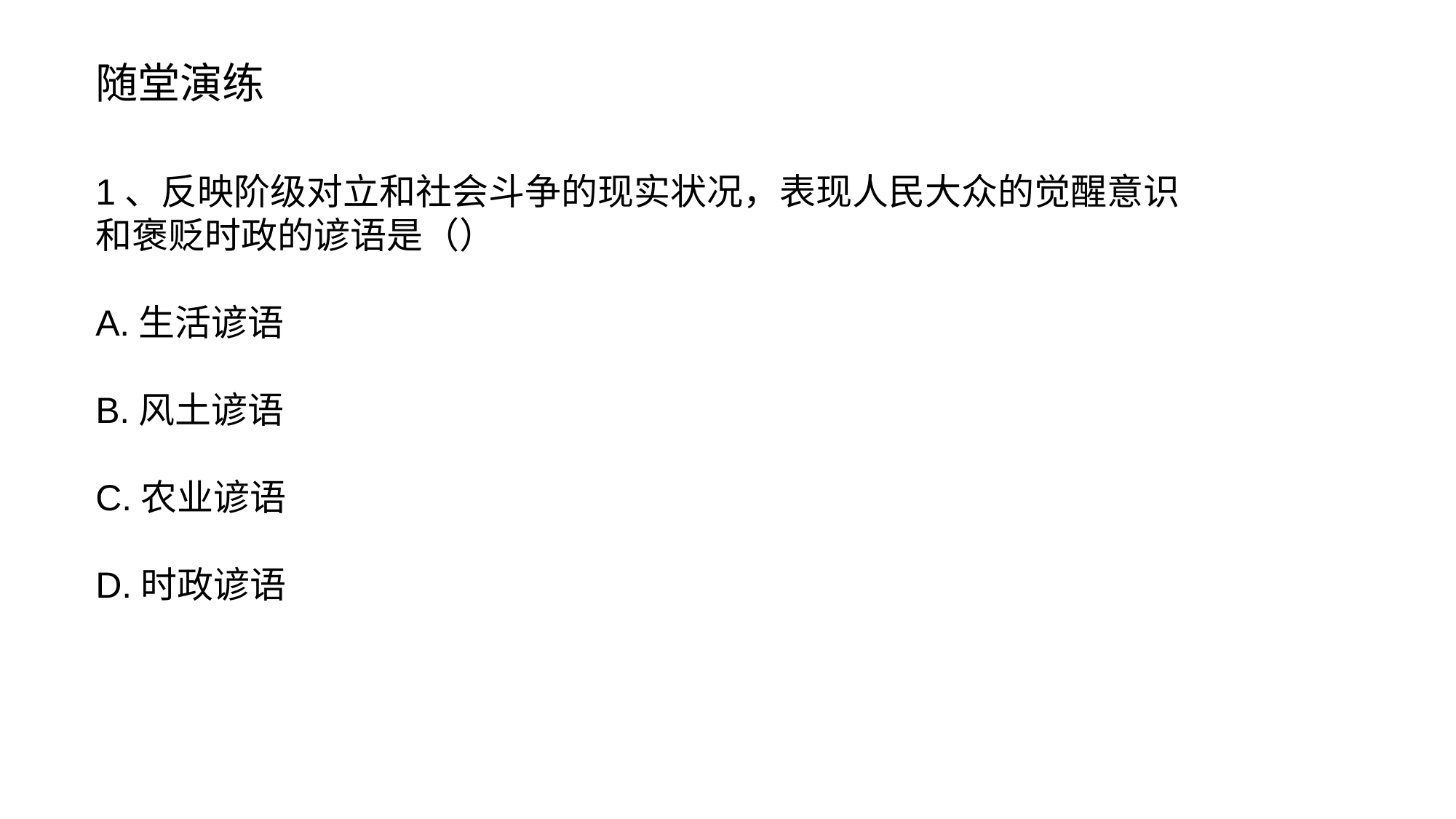

随堂演练
1、反映阶级对立和社会斗争的现实状况，表现人民大众的觉醒意识和褒贬时政的谚语是（）

A.生活谚语

B.风土谚语

C.农业谚语

D.时政谚语